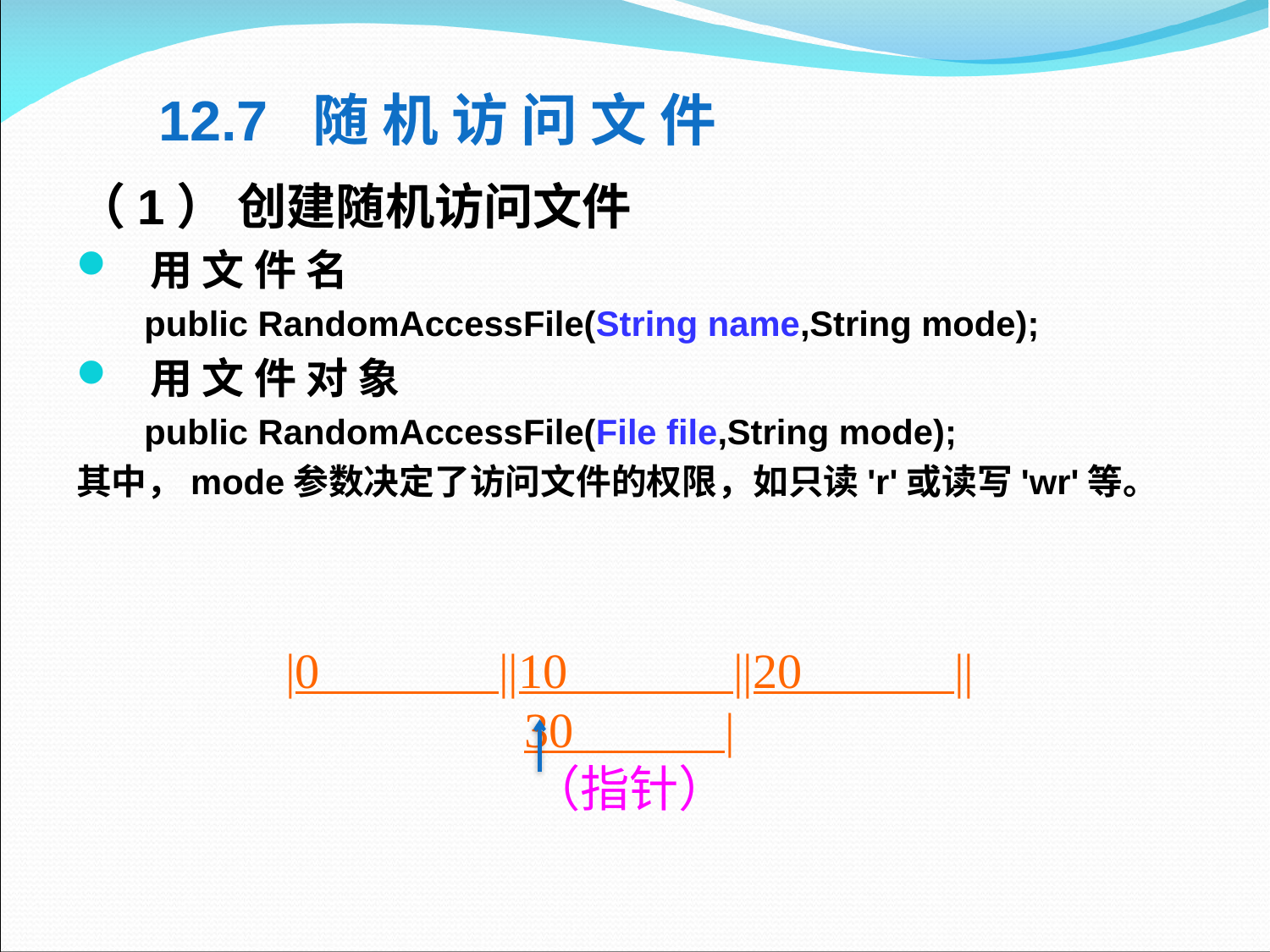

# 12.7  随 机 访 问 文 件
（1） 创建随机访问文件
用 文 件 名
       public RandomAccessFile(String name,String mode);
用 文 件 对 象
       public RandomAccessFile(File file,String mode);
其中，mode参数决定了访问文件的权限，如只读'r'或读写'wr'等。

|0             ||10            ||20           ||30           |
（指针）